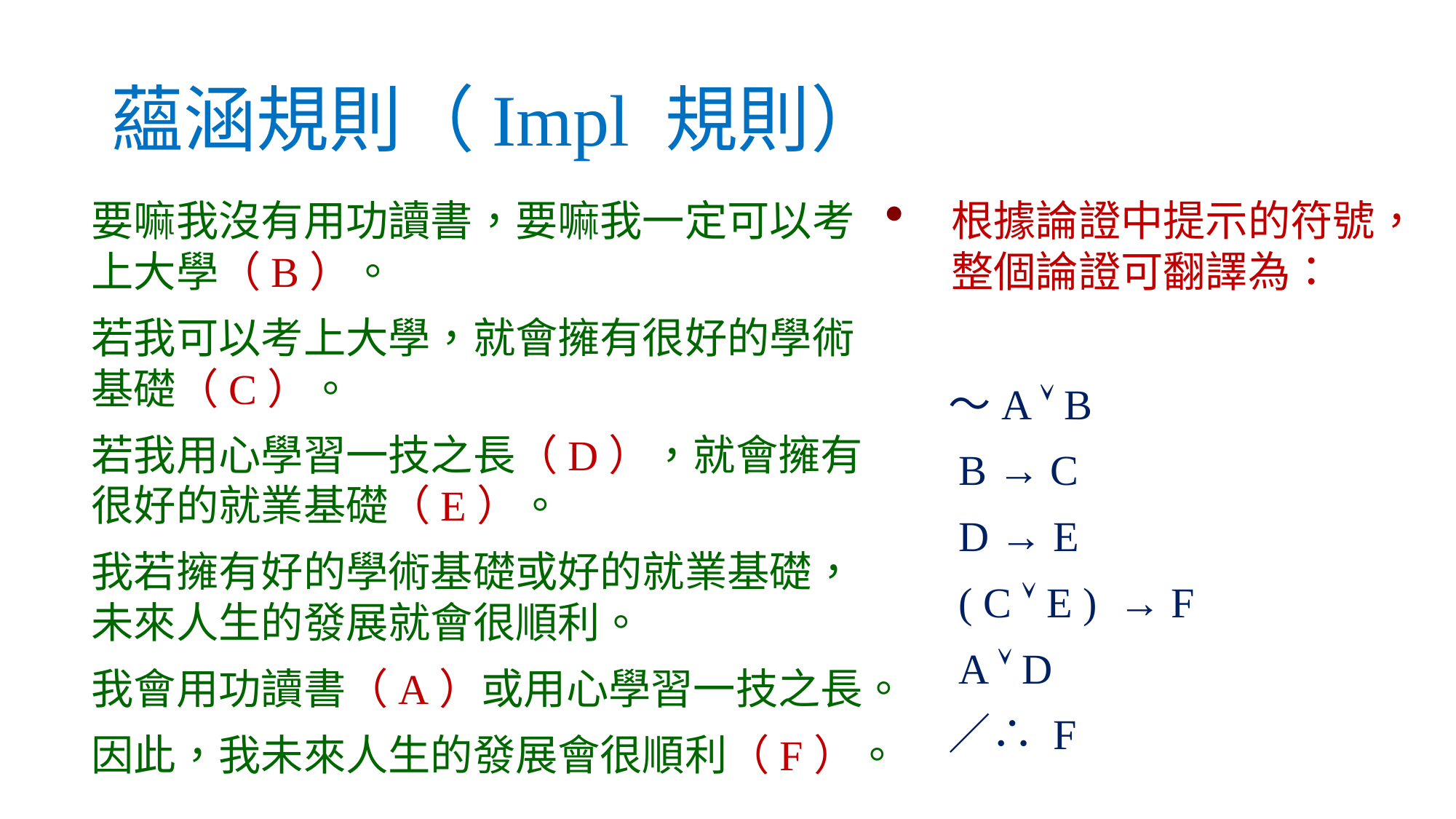

# 蘊涵規則（Impl 規則）
要嘛我沒有用功讀書，要嘛我一定可以考上大學（B）。
若我可以考上大學，就會擁有很好的學術基礎（C）。
若我用心學習一技之長（D），就會擁有很好的就業基礎（E）。
我若擁有好的學術基礎或好的就業基礎，未來人生的發展就會很順利。
我會用功讀書（A）或用心學習一技之長。
因此，我未來人生的發展會很順利（F）。

根據論證中提示的符號，整個論證可翻譯為：

　  ～A ∨ B
　  B → C
　  D → E
　  ( C ∨ E )  → F
　  A ∨ D
　  ／∴ F